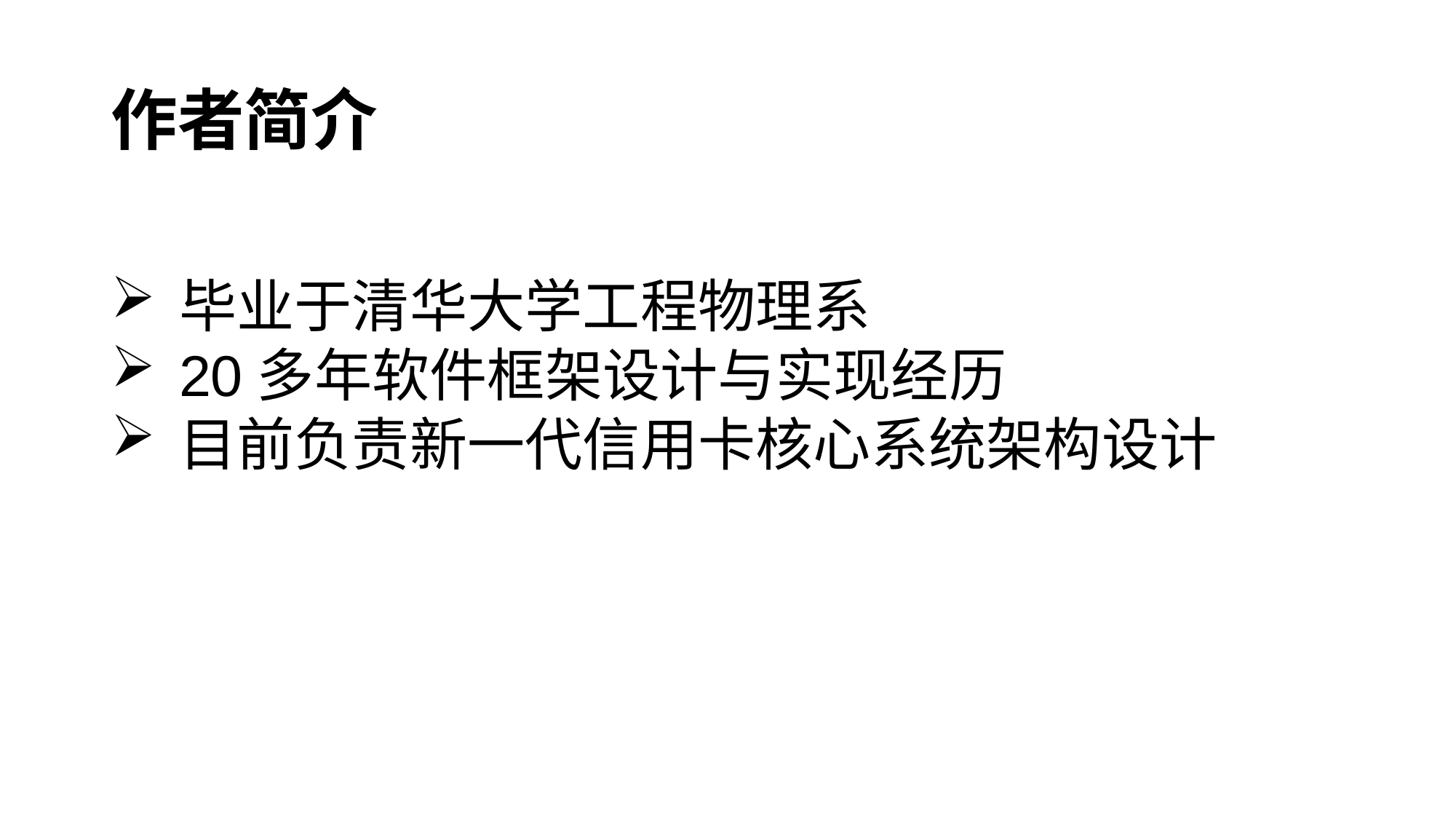

# 作者简介
毕业于清华大学工程物理系
20多年软件框架设计与实现经历
目前负责新一代信用卡核心系统架构设计